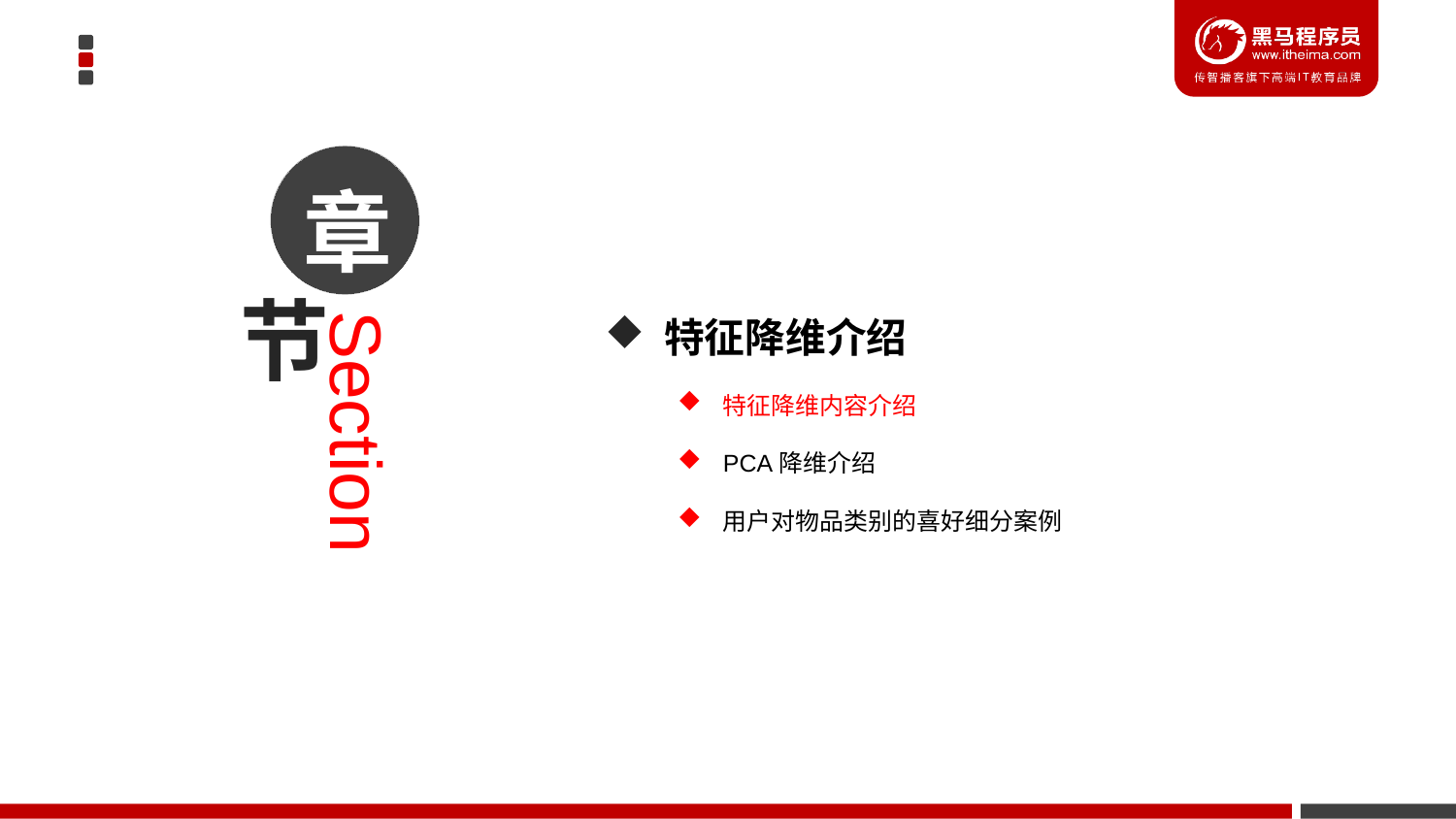

章
 特征降维介绍
特征降维内容介绍
PCA降维介绍
用户对物品类别的喜好细分案例
节
Section